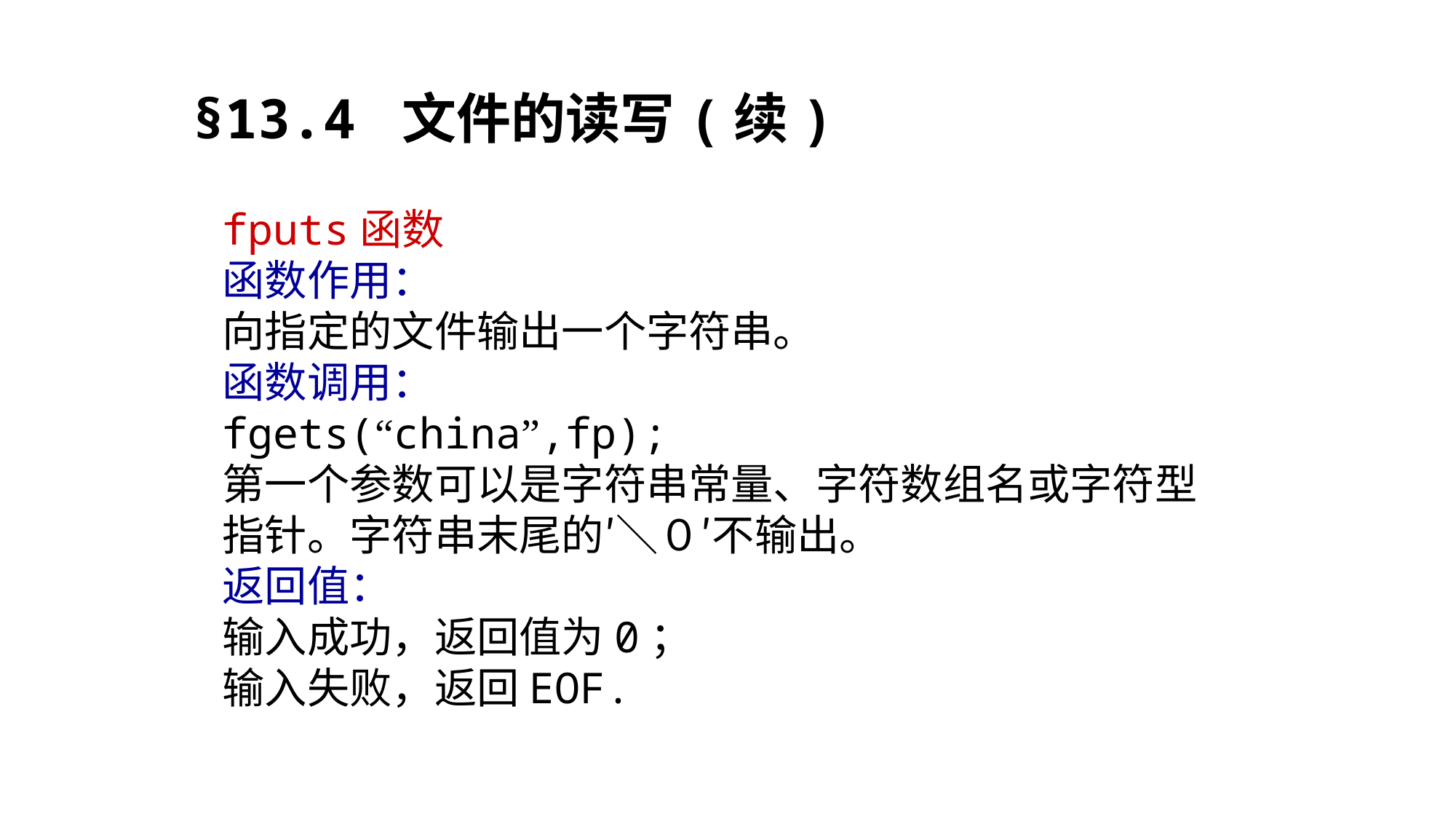

§13.4 文件的读写(续)
fputs函数
函数作用：
向指定的文件输出一个字符串。
函数调用：
fgets(“china”,fp);
第一个参数可以是字符串常量、字符数组名或字符型
指针。字符串末尾的′＼０′不输出。
返回值：
输入成功，返回值为0；
输入失败，返回EOF.